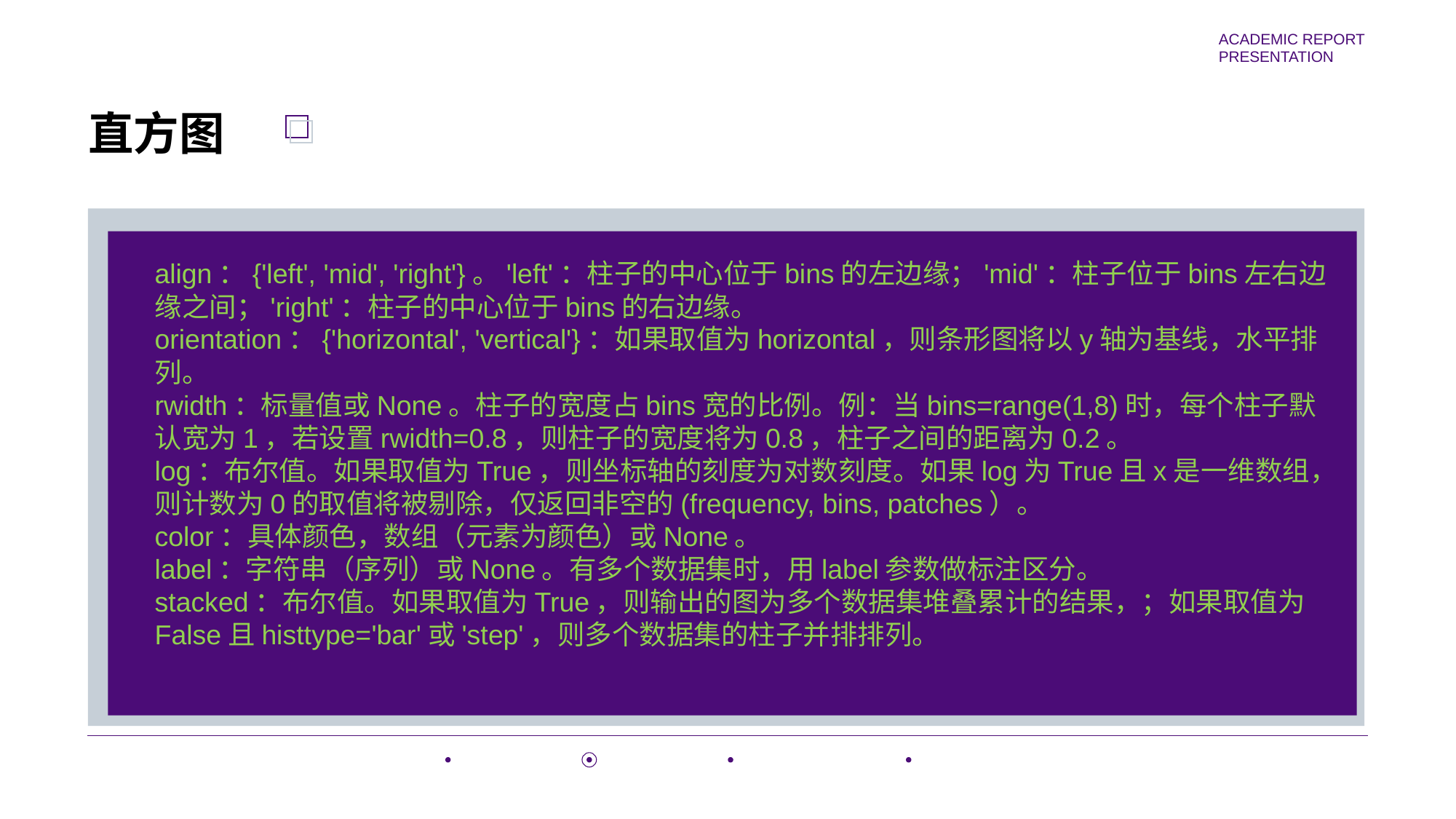

直方图

align：{'left', 'mid', 'right'}。'left'：柱子的中心位于bins的左边缘；'mid'：柱子位于bins左右边缘之间；'right'：柱子的中心位于bins的右边缘。
orientation：{'horizontal', 'vertical'}：如果取值为horizontal，则条形图将以y轴为基线，水平排列。
rwidth：标量值或None。柱子的宽度占bins宽的比例。例：当bins=range(1,8)时，每个柱子默认宽为1，若设置rwidth=0.8，则柱子的宽度将为0.8，柱子之间的距离为0.2。
log：布尔值。如果取值为True，则坐标轴的刻度为对数刻度。如果log为True且x是一维数组，则计数为0的取值将被剔除，仅返回非空的(frequency, bins, patches）。
color：具体颜色，数组（元素为颜色）或None。
label：字符串（序列）或None。有多个数据集时，用label参数做标注区分。
stacked：布尔值。如果取值为True，则输出的图为多个数据集堆叠累计的结果，；如果取值为False且histtype='bar'或'step'，则多个数据集的柱子并排排列。